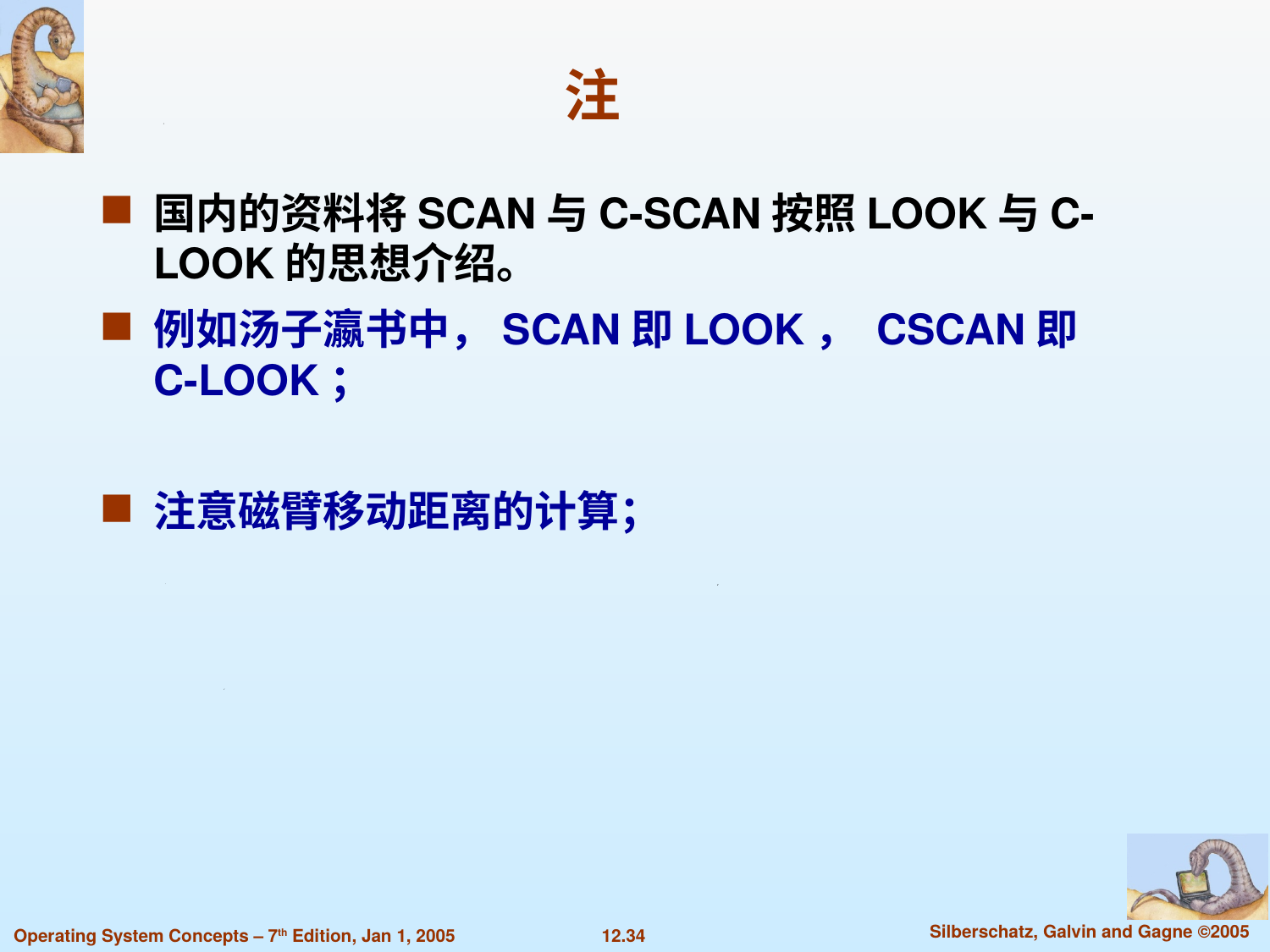

# 注
国内的资料将SCAN与C-SCAN按照LOOK与C-LOOK的思想介绍。
例如汤子瀛书中，SCAN即LOOK， CSCAN即C-LOOK；

注意磁臂移动距离的计算；